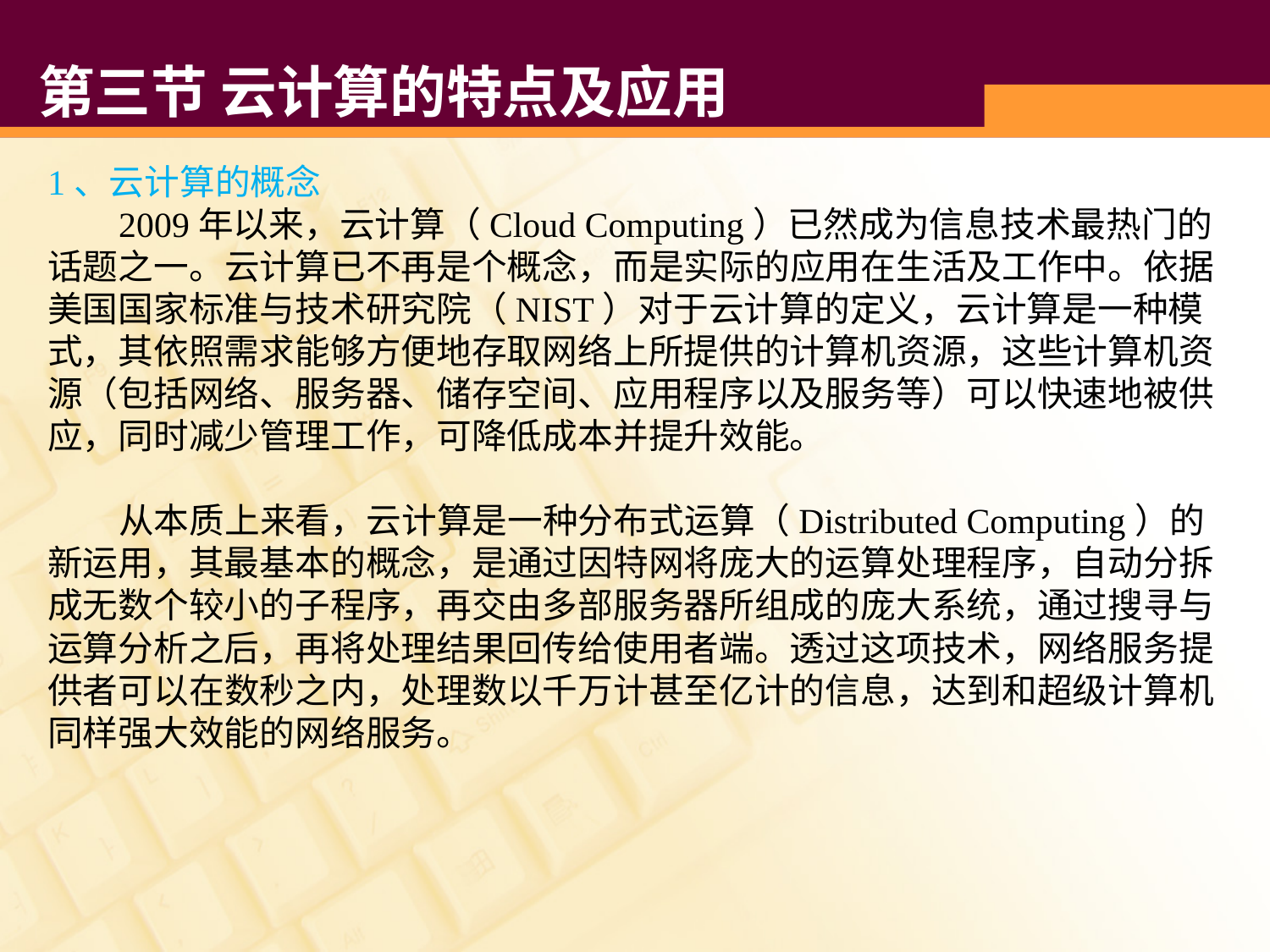

# 第三节 云计算的特点及应用
1、云计算的概念
        2009年以来，云计算（Cloud Computing）已然成为信息技术最热门的话题之一。云计算已不再是个概念，而是实际的应用在生活及工作中。依据美国国家标准与技术研究院（NIST）对于云计算的定义，云计算是一种模式，其依照需求能够方便地存取网络上所提供的计算机资源，这些计算机资源（包括网络、服务器、储存空间、应用程序以及服务等）可以快速地被供应，同时减少管理工作，可降低成本并提升效能。

        从本质上来看，云计算是一种分布式运算（Distributed Computing）的新运用，其最基本的概念，是通过因特网将庞大的运算处理程序，自动分拆成无数个较小的子程序，再交由多部服务器所组成的庞大系统，通过搜寻与运算分析之后，再将处理结果回传给使用者端。透过这项技术，网络服务提供者可以在数秒之内，处理数以千万计甚至亿计的信息，达到和超级计算机同样强大效能的网络服务。